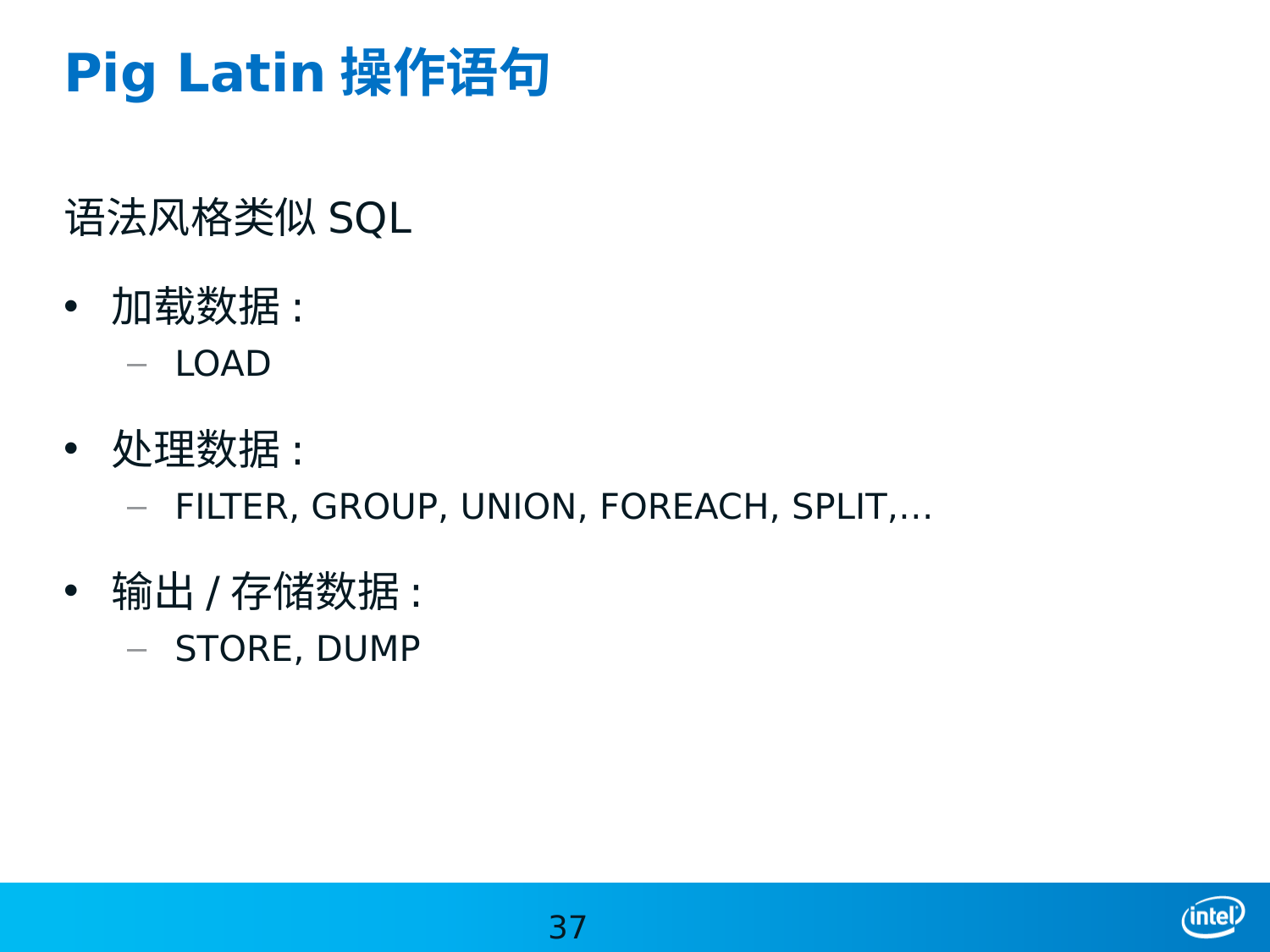

# Pig Latin操作语句
语法风格类似SQL
加载数据:
LOAD
处理数据:
FILTER, GROUP, UNION, FOREACH, SPLIT,…
输出/存储数据:
STORE, DUMP
37